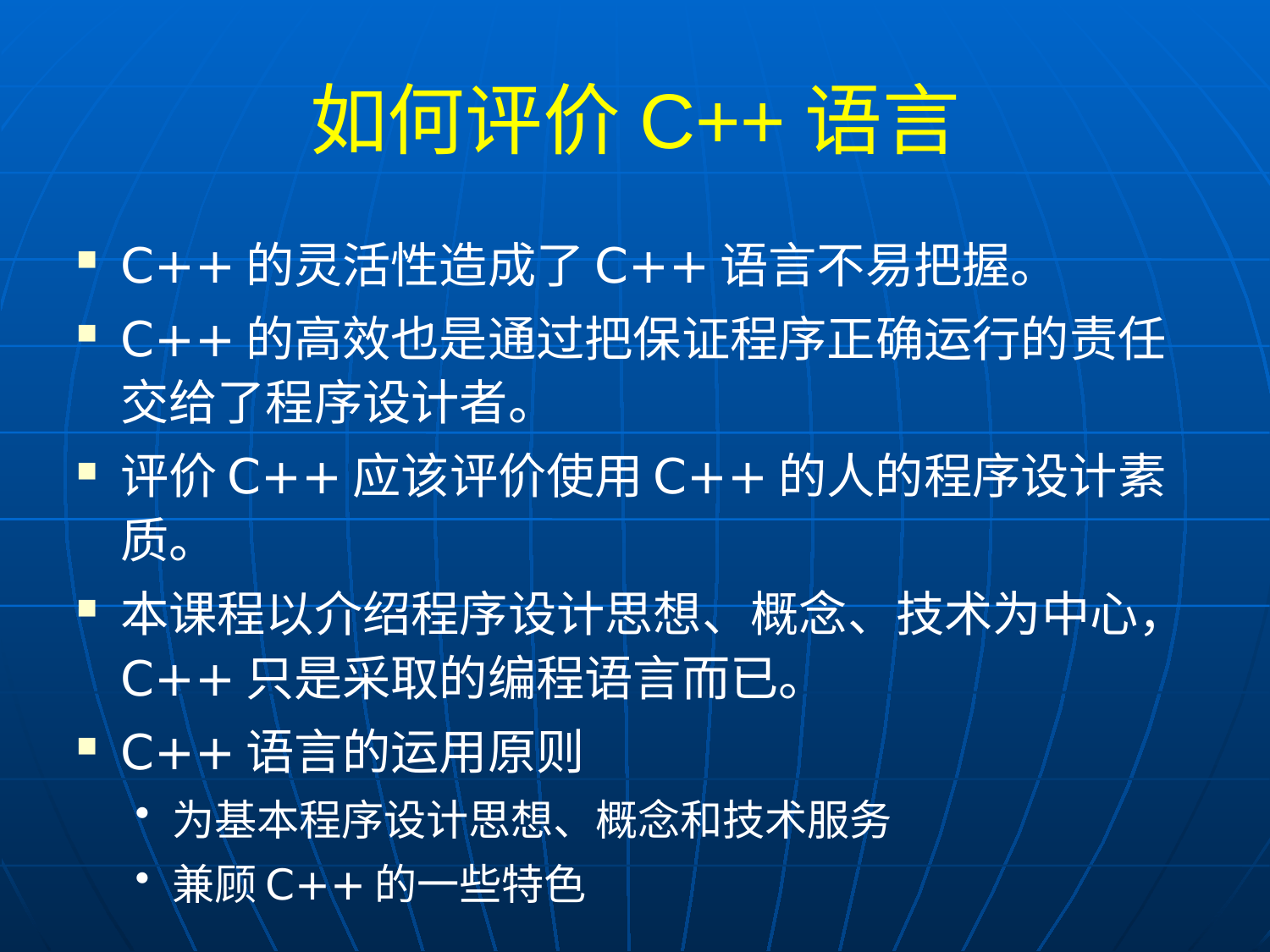

# 如何评价C++语言
C++的灵活性造成了C++语言不易把握。
C++的高效也是通过把保证程序正确运行的责任交给了程序设计者。
评价C++应该评价使用C++的人的程序设计素质。
本课程以介绍程序设计思想、概念、技术为中心，C++只是采取的编程语言而已。
C++语言的运用原则
为基本程序设计思想、概念和技术服务
兼顾C++的一些特色